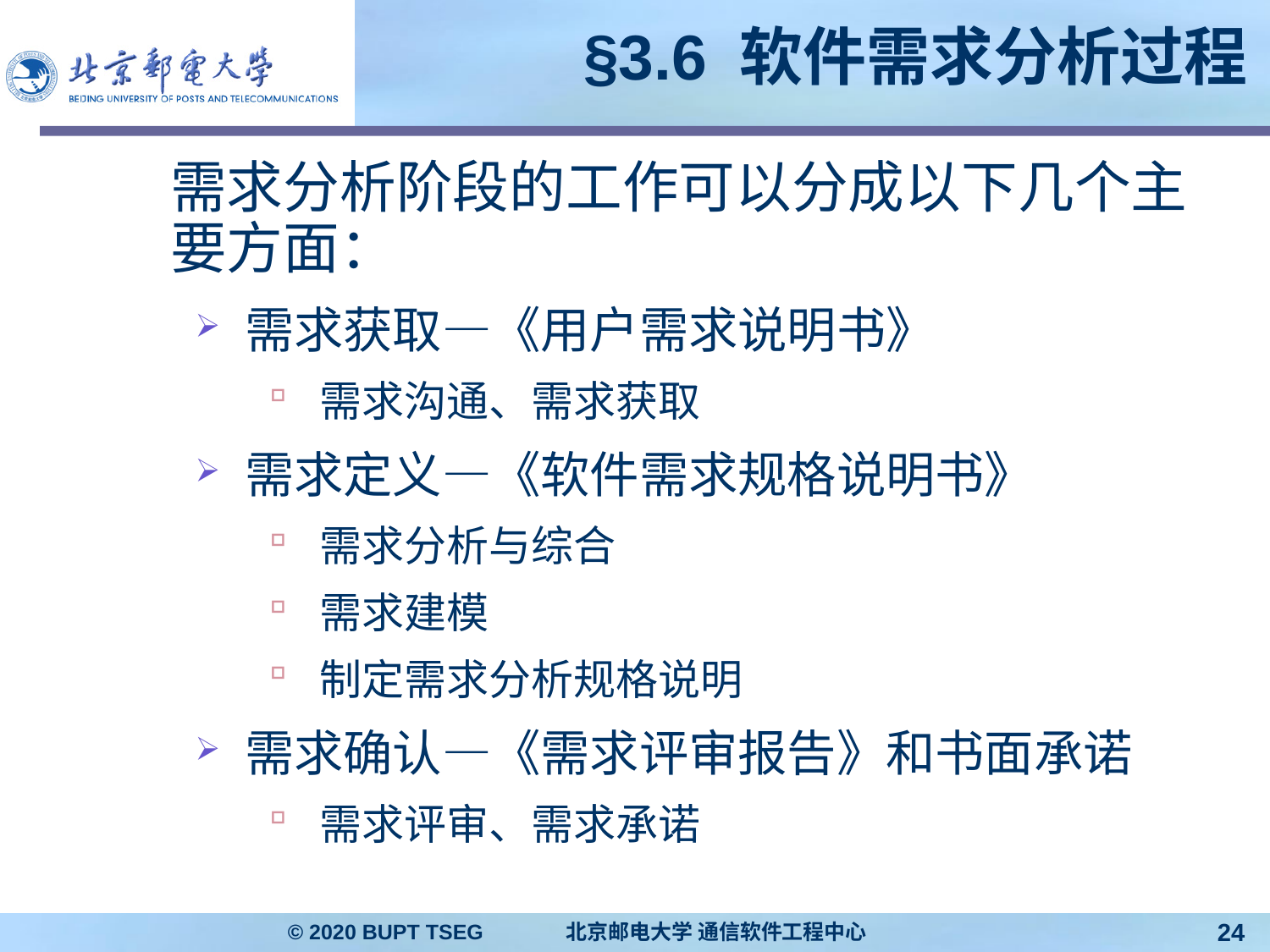

# §3.6 软件需求分析过程
	需求分析阶段的工作可以分成以下几个主要方面：
需求获取—《用户需求说明书》
需求沟通、需求获取
需求定义—《软件需求规格说明书》
需求分析与综合
需求建模
制定需求分析规格说明
需求确认—《需求评审报告》和书面承诺
需求评审、需求承诺
© 2020 BUPT TSEG             北京邮电大学 通信软件工程中心